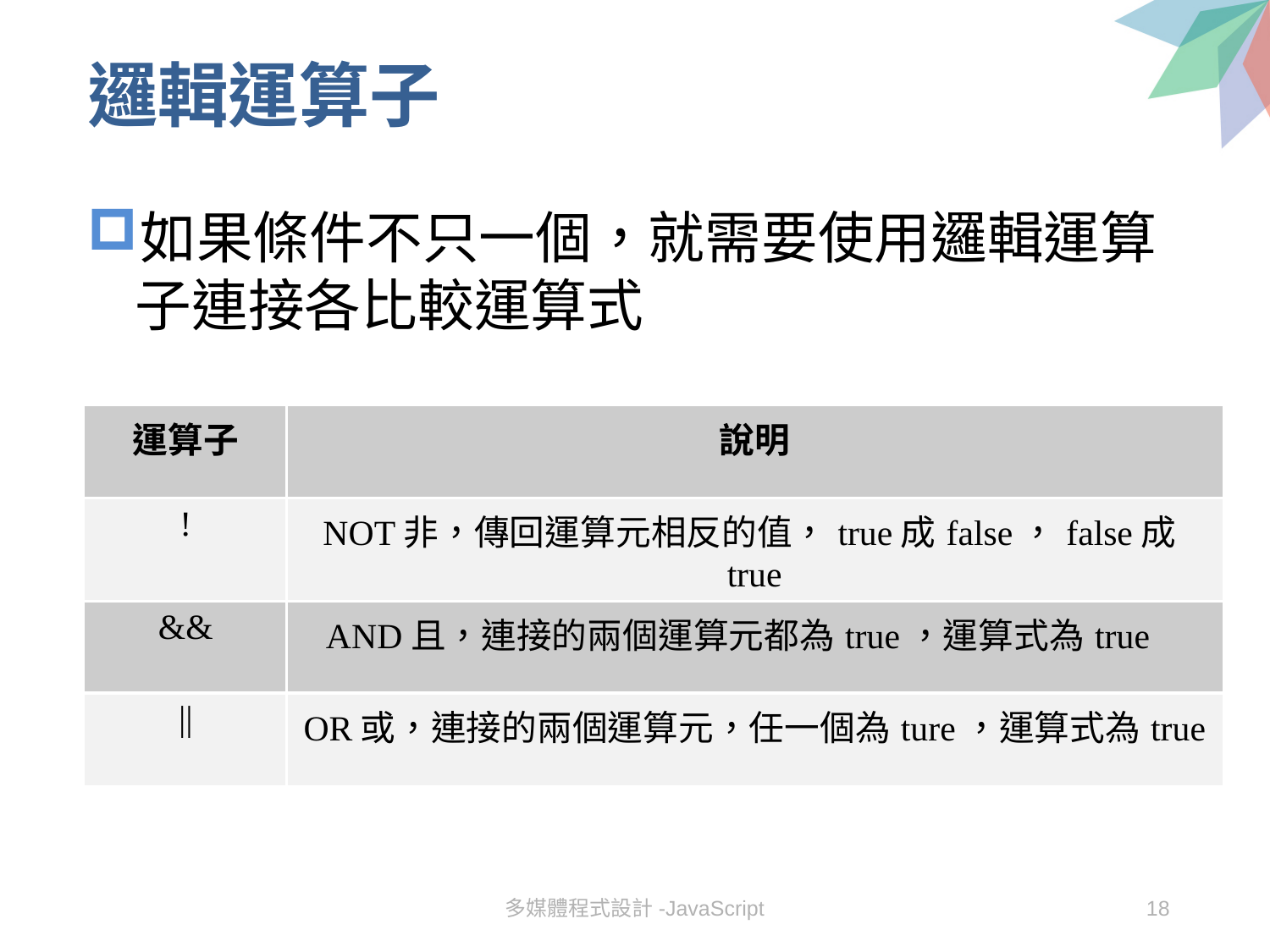

# 邏輯運算子
如果條件不只一個，就需要使用邏輯運算子連接各比較運算式
| 運算子 | 說明 |
| --- | --- |
| ! | NOT非，傳回運算元相反的值，true成false，false成true |
| && | AND且，連接的兩個運算元都為true，運算式為true |
| || | OR或，連接的兩個運算元，任一個為ture，運算式為true |
多媒體程式設計-JavaScript
18